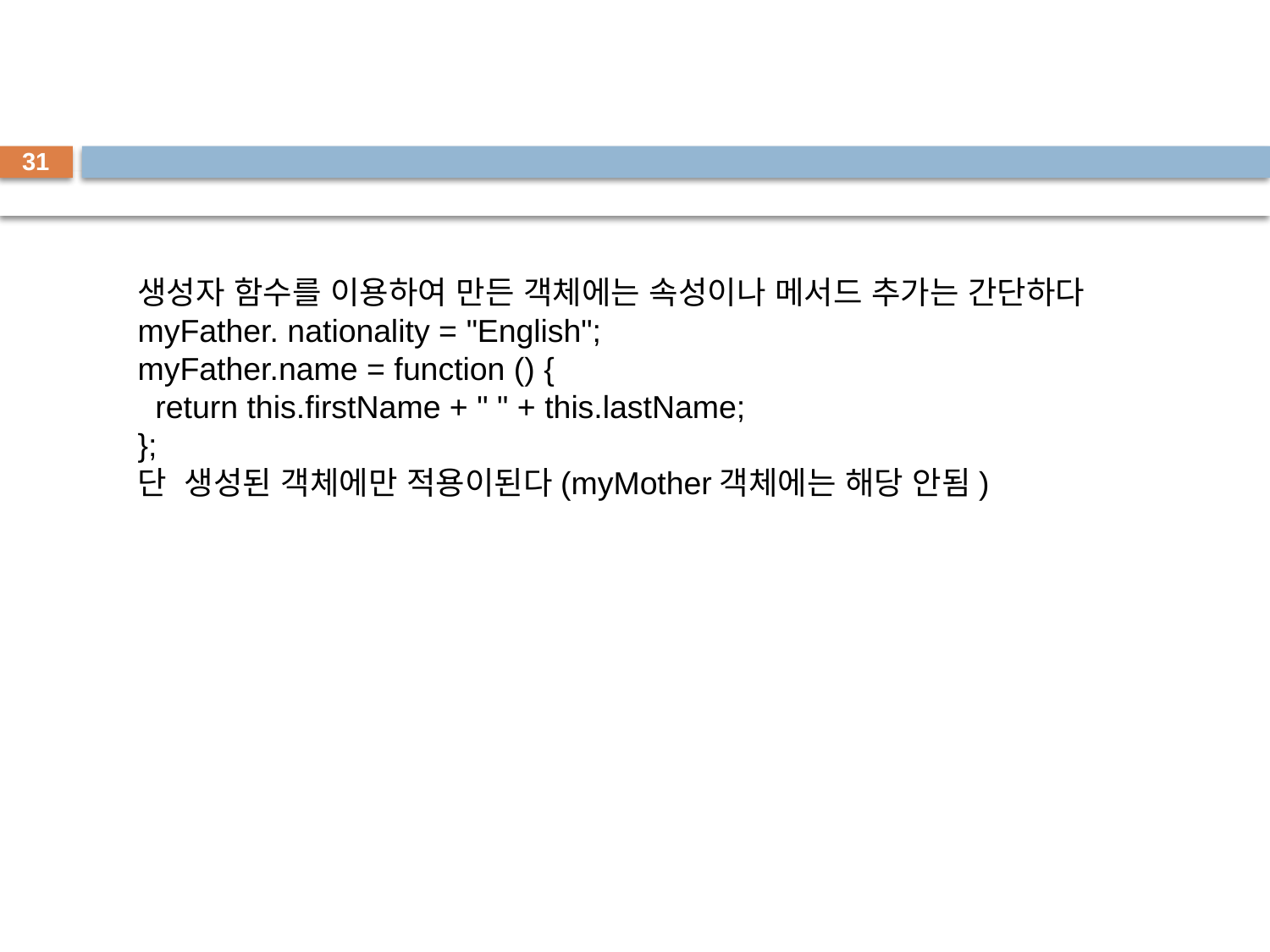

#
31
생성자 함수를 이용하여 만든 객체에는 속성이나 메서드 추가는 간단하다
myFather. nationality = "English";
myFather.name = function () {
  return this.firstName + " " + this.lastName;
};
단  생성된 객체에만 적용이된다(myMother객체에는 해당 안됨)